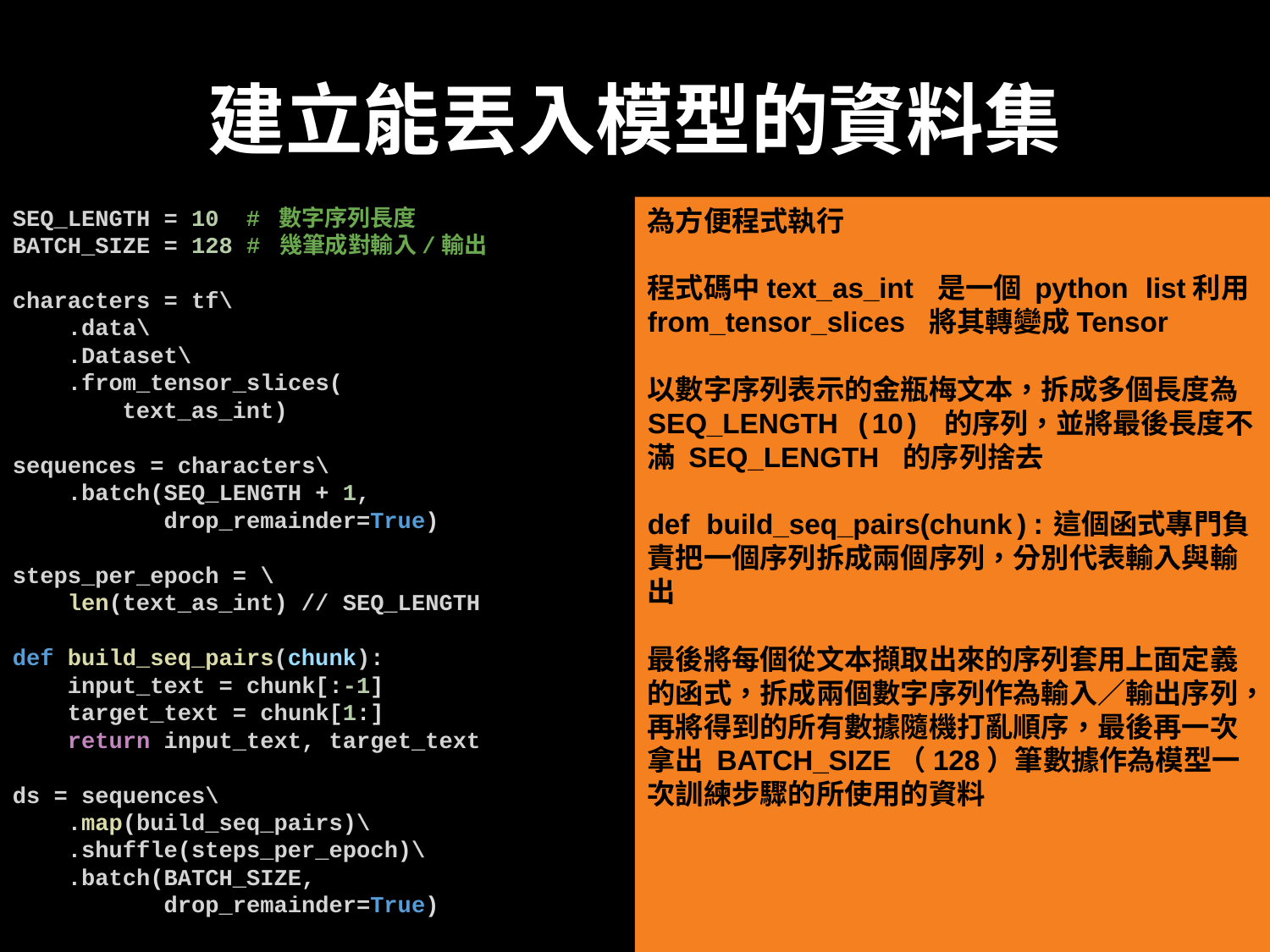

# 建立能丟入模型的資料集

SEQ_LENGTH = 10  # 數字序列長度
BATCH_SIZE = 128 # 幾筆成對輸入/輸出
characters = tf\
    .data\
    .Dataset\
    .from_tensor_slices(
        text_as_int)
sequences = characters\
    .batch(SEQ_LENGTH + 1,
           drop_remainder=True)
steps_per_epoch = \
    len(text_as_int) // SEQ_LENGTH
def build_seq_pairs(chunk):
    input_text = chunk[:-1]
    target_text = chunk[1:]
    return input_text, target_text
ds = sequences\
    .map(build_seq_pairs)\
    .shuffle(steps_per_epoch)\
    .batch(BATCH_SIZE,
           drop_remainder=True)
為方便程式執行

程式碼中text_as_int 是一個 python list利用 from_tensor_slices 將其轉變成Tensor

以數字序列表示的金瓶梅文本，拆成多個長度為 SEQ_LENGTH (10) 的序列，並將最後長度不滿 SEQ_LENGTH 的序列捨去

def build_seq_pairs(chunk):這個函式專門負責把一個序列拆成兩個序列，分別代表輸入與輸出

最後將每個從文本擷取出來的序列套用上面定義的函式，拆成兩個數字序列作為輸入／輸出序列，再將得到的所有數據隨機打亂順序，最後再一次拿出 BATCH_SIZE（128）筆數據作為模型一次訓練步驟的所使用的資料